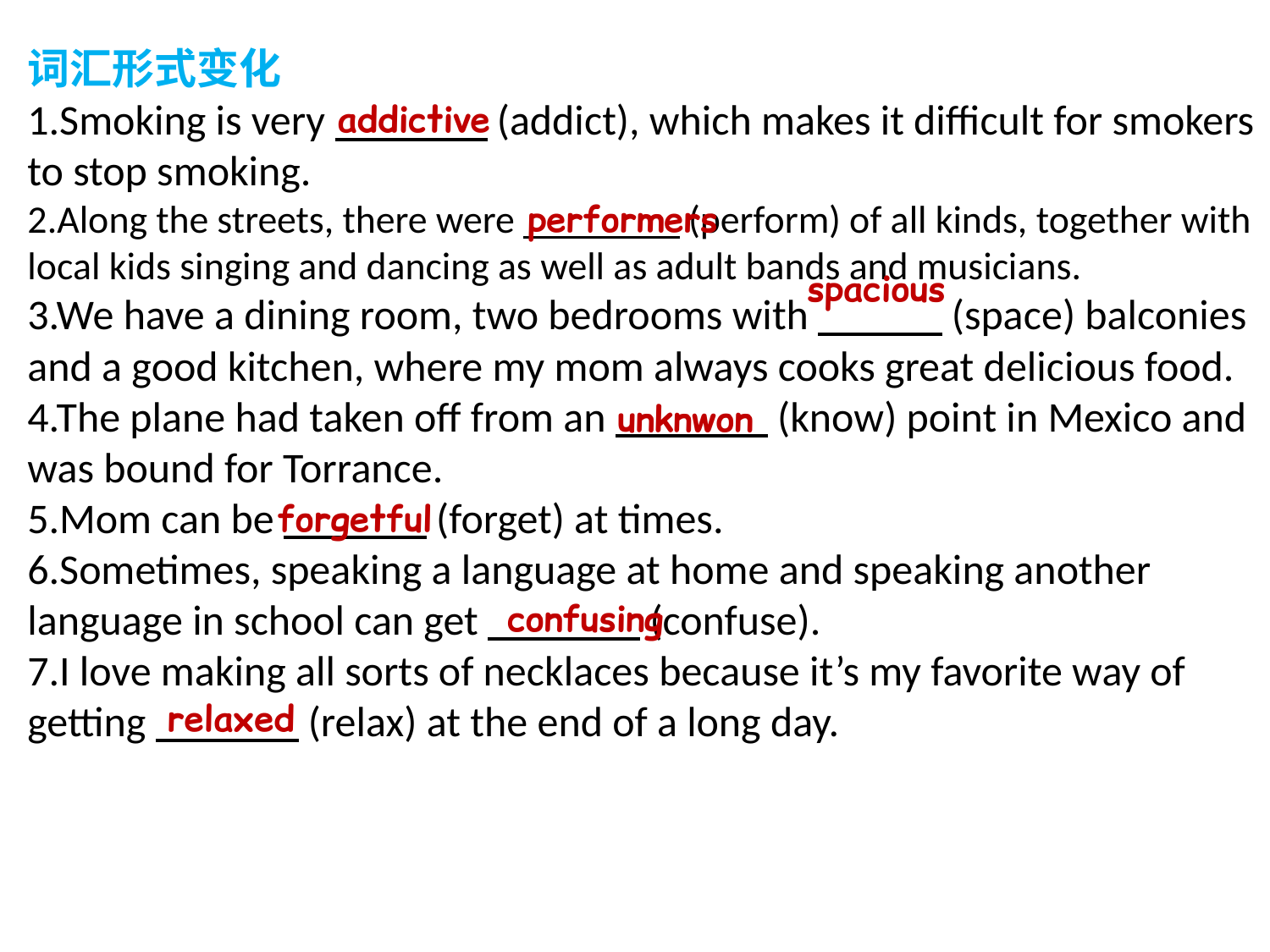

词汇形式变化
1.Smoking is very                  (addict), which makes it difficult for smokers to stop smoking.
2.Along the streets, there were                    (perform) of all kinds, together with local kids singing and dancing as well as adult bands and musicians.
3.We have a dining room, two bedrooms with               (space) balconies and a good kitchen, where my mom always cooks great delicious food.
4.The plane had taken off from an                  (know) point in Mexico and was bound for Torrance.
5.Mom can be                 (forget) at times.
6.Sometimes, speaking a language at home and speaking another language in school can get                  (confuse).
7.I love making all sorts of necklaces because it’s my favorite way of getting                 (relax) at the end of a long day.
addictive
performers
spacious
unknwon
forgetful
confusing
relaxed